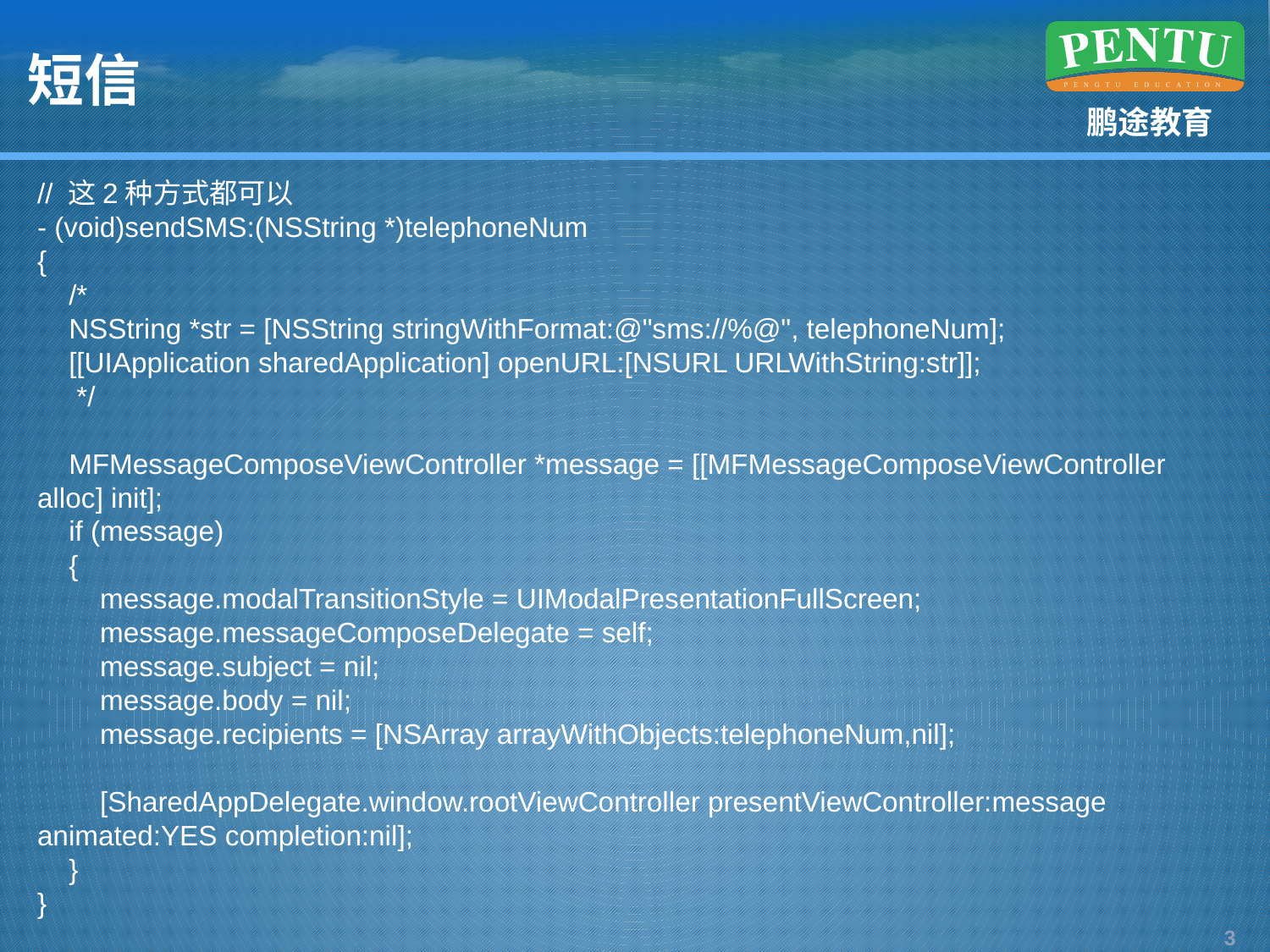

# 短信
// 这2种方式都可以
- (void)sendSMS:(NSString *)telephoneNum
{
    /*
    NSString *str = [NSString stringWithFormat:@"sms://%@", telephoneNum];
    [[UIApplication sharedApplication] openURL:[NSURL URLWithString:str]];
     */

    MFMessageComposeViewController *message = [[MFMessageComposeViewController alloc] init];
    if (message)
    {
        message.modalTransitionStyle = UIModalPresentationFullScreen;
        message.messageComposeDelegate = self;
        message.subject = nil;
        message.body = nil;
        message.recipients = [NSArray arrayWithObjects:telephoneNum,nil];

        [SharedAppDelegate.window.rootViewController presentViewController:message animated:YES completion:nil];
    }
}
3